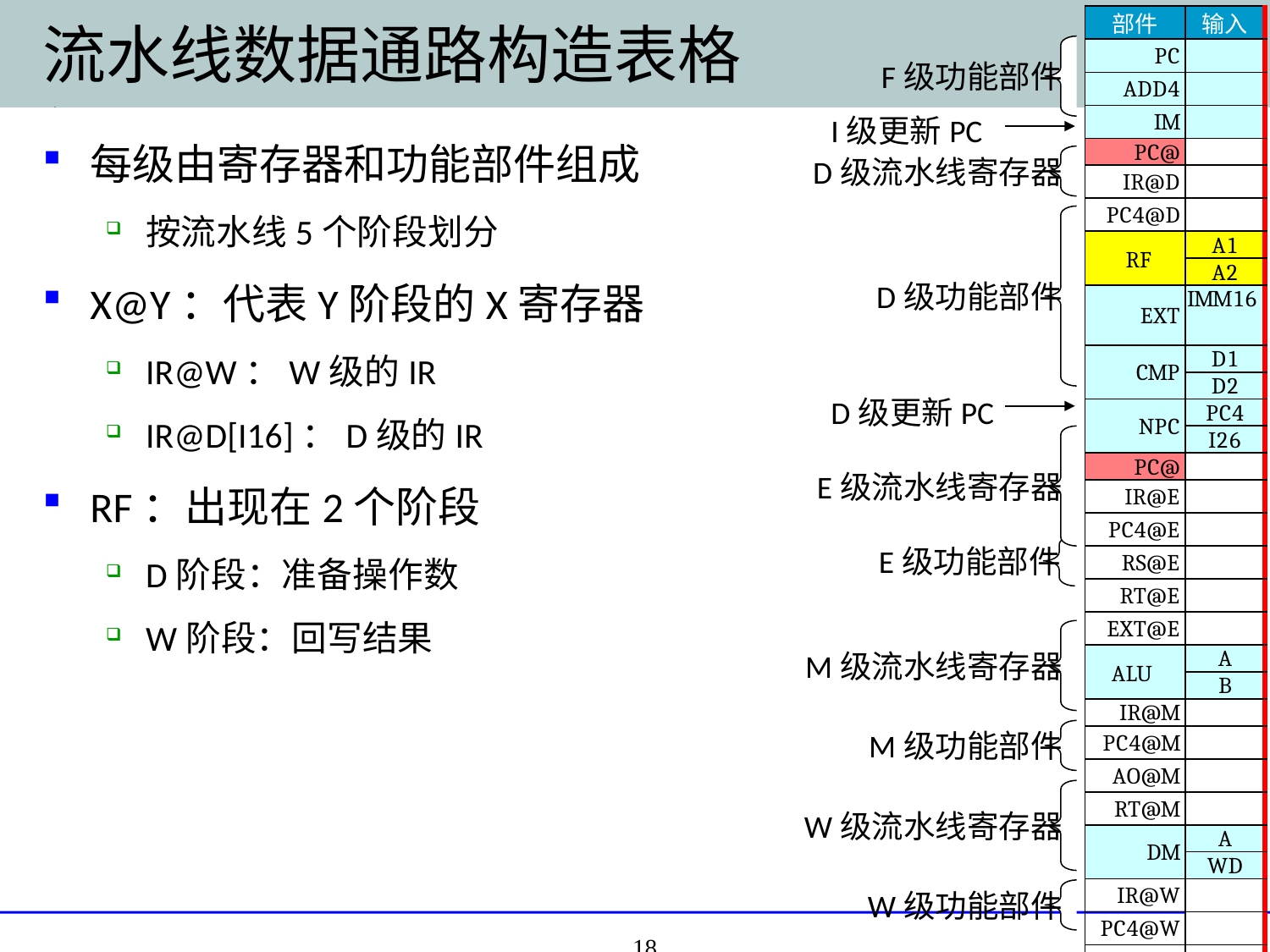

# 流水线数据通路构造表格
| 部件 | 输入 |
| --- | --- |
| PC |  |
| ADD4 |  |
| IM |  |
| PC@ |  |
| IR@D |  |
| PC4@D |  |
| RF | A1 |
|  | A2 |
| EXT | IMM16 |
| CMP | D1 |
|  | D2 |
| NPC | PC4 |
|  | I26 |
| PC@ |  |
| IR@E |  |
| PC4@E |  |
| RS@E |  |
| RT@E |  |
| EXT@E |  |
| ALU | A |
|  | B |
| IR@M |  |
| PC4@M |  |
| AO@M |  |
| RT@M |  |
| DM | A |
|  | WD |
| IR@W |  |
| PC4@W |  |
| AO@W |  |
| DR@W |  |
| RF | A3 |
|  | WD |
F级功能部件
I级更新PC
每级由寄存器和功能部件组成
按流水线5个阶段划分
X@Y：代表Y阶段的X寄存器
IR@W：W级的IR
IR@D[I16]：D级的IR
RF：出现在2个阶段
D阶段：准备操作数
W阶段：回写结果
D级流水线寄存器
D级功能部件
D级更新PC
E级流水线寄存器
E级功能部件
M级流水线寄存器
M级功能部件
W级流水线寄存器
W级功能部件

18